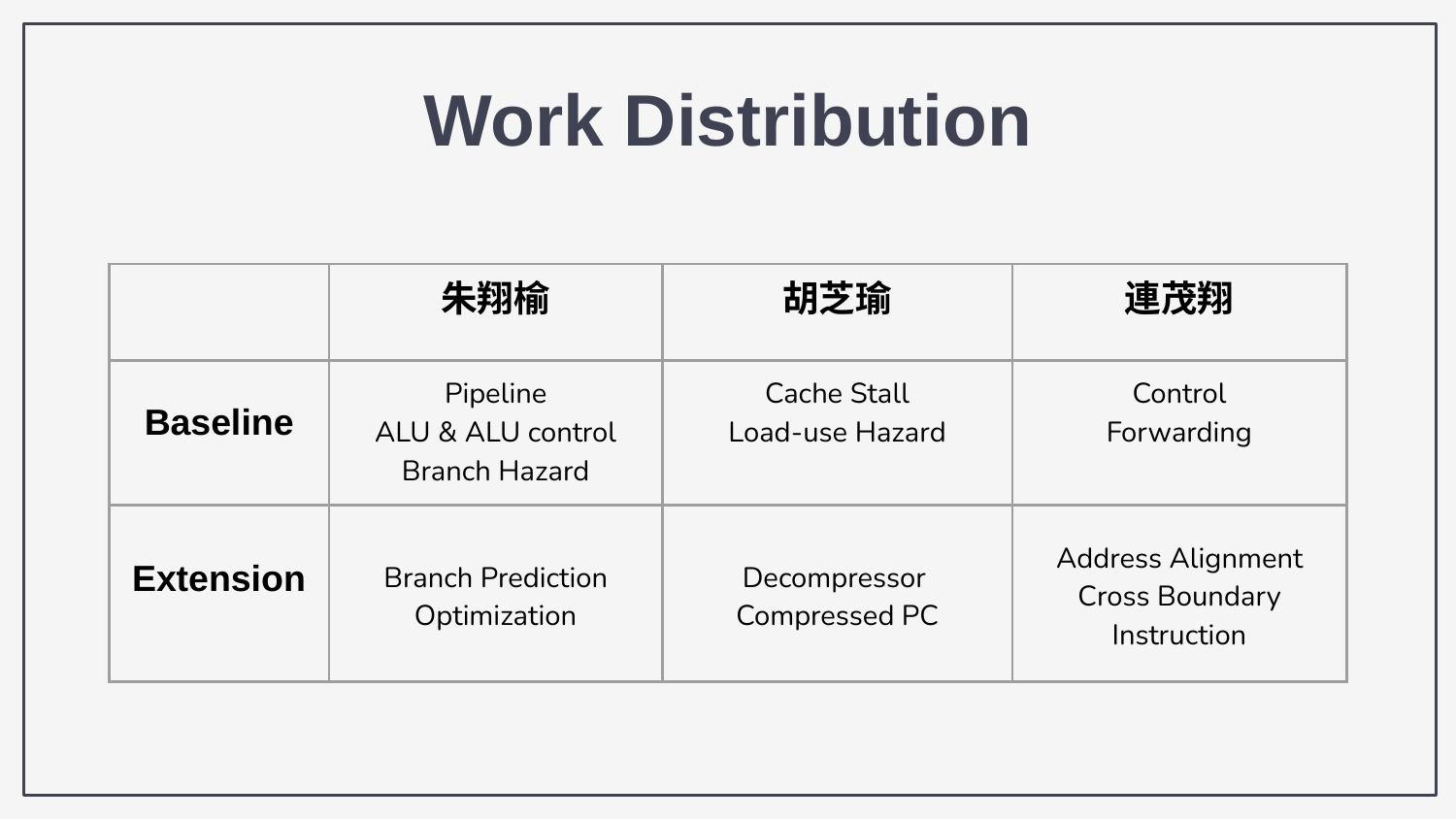

# Work Distribution
|  | 朱翔榆 | 胡芝瑜 | 連茂翔 |
| --- | --- | --- | --- |
| Baseline | Pipeline ALU & ALU control Branch Hazard | Cache Stall Load-use Hazard | Control Forwarding |
| Extension | Branch Prediction Optimization | Decompressor Compressed PC | Address Alignment Cross Boundary Instruction |